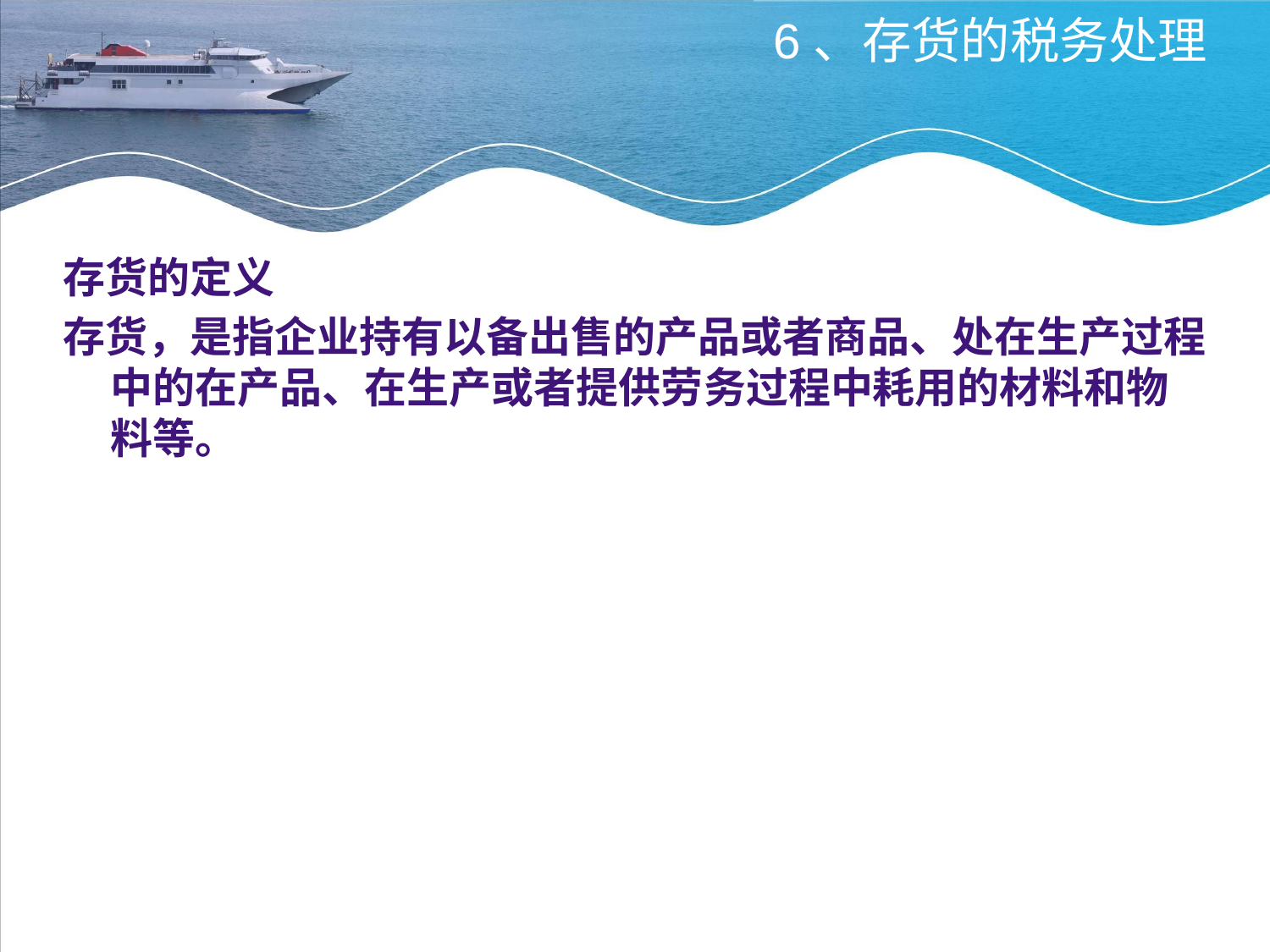

# 6、存货的税务处理
存货的定义
存货，是指企业持有以备出售的产品或者商品、处在生产过程中的在产品、在生产或者提供劳务过程中耗用的材料和物料等。